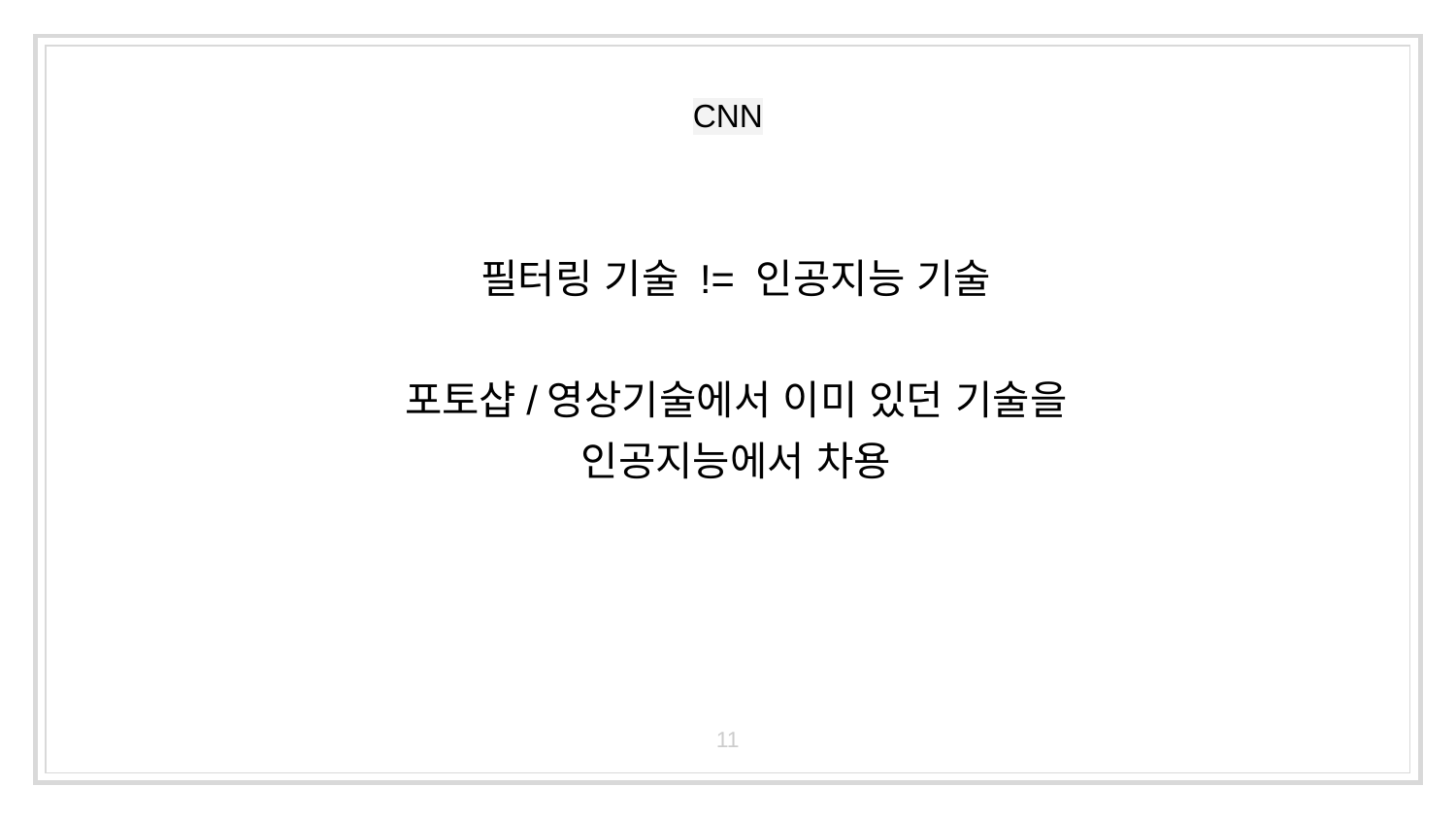

# CNN
필터링 기술 != 인공지능 기술

포토샵/영상기술에서 이미 있던 기술을
인공지능에서 차용
11